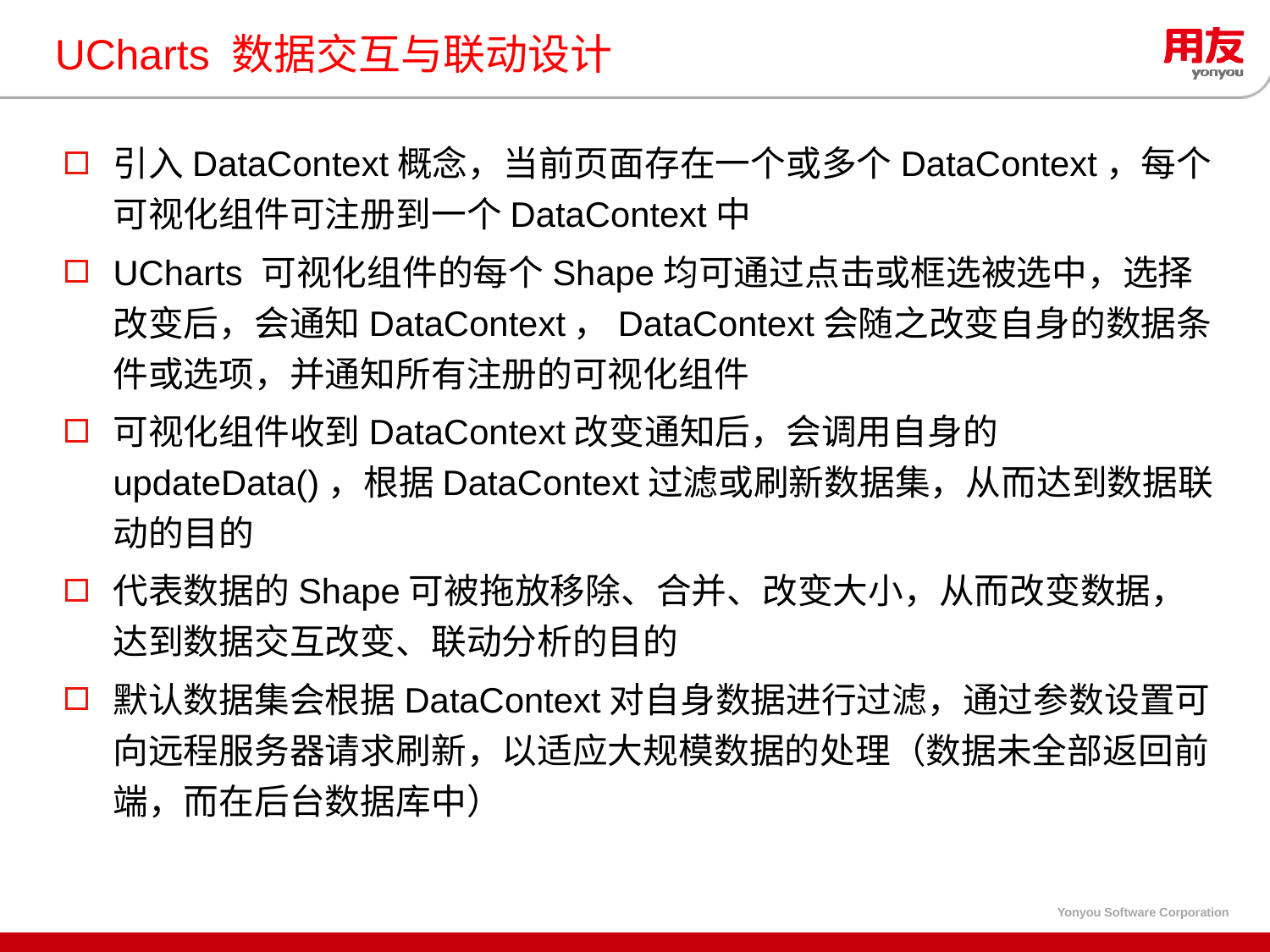

# UCharts 数据交互与联动设计
引入DataContext概念，当前页面存在一个或多个DataContext，每个可视化组件可注册到一个DataContext中
UCharts 可视化组件的每个Shape均可通过点击或框选被选中，选择改变后，会通知DataContext，DataContext会随之改变自身的数据条件或选项，并通知所有注册的可视化组件
可视化组件收到DataContext改变通知后，会调用自身的 updateData()，根据DataContext过滤或刷新数据集，从而达到数据联动的目的
代表数据的Shape可被拖放移除、合并、改变大小，从而改变数据，达到数据交互改变、联动分析的目的
默认数据集会根据DataContext对自身数据进行过滤，通过参数设置可向远程服务器请求刷新，以适应大规模数据的处理（数据未全部返回前端，而在后台数据库中）